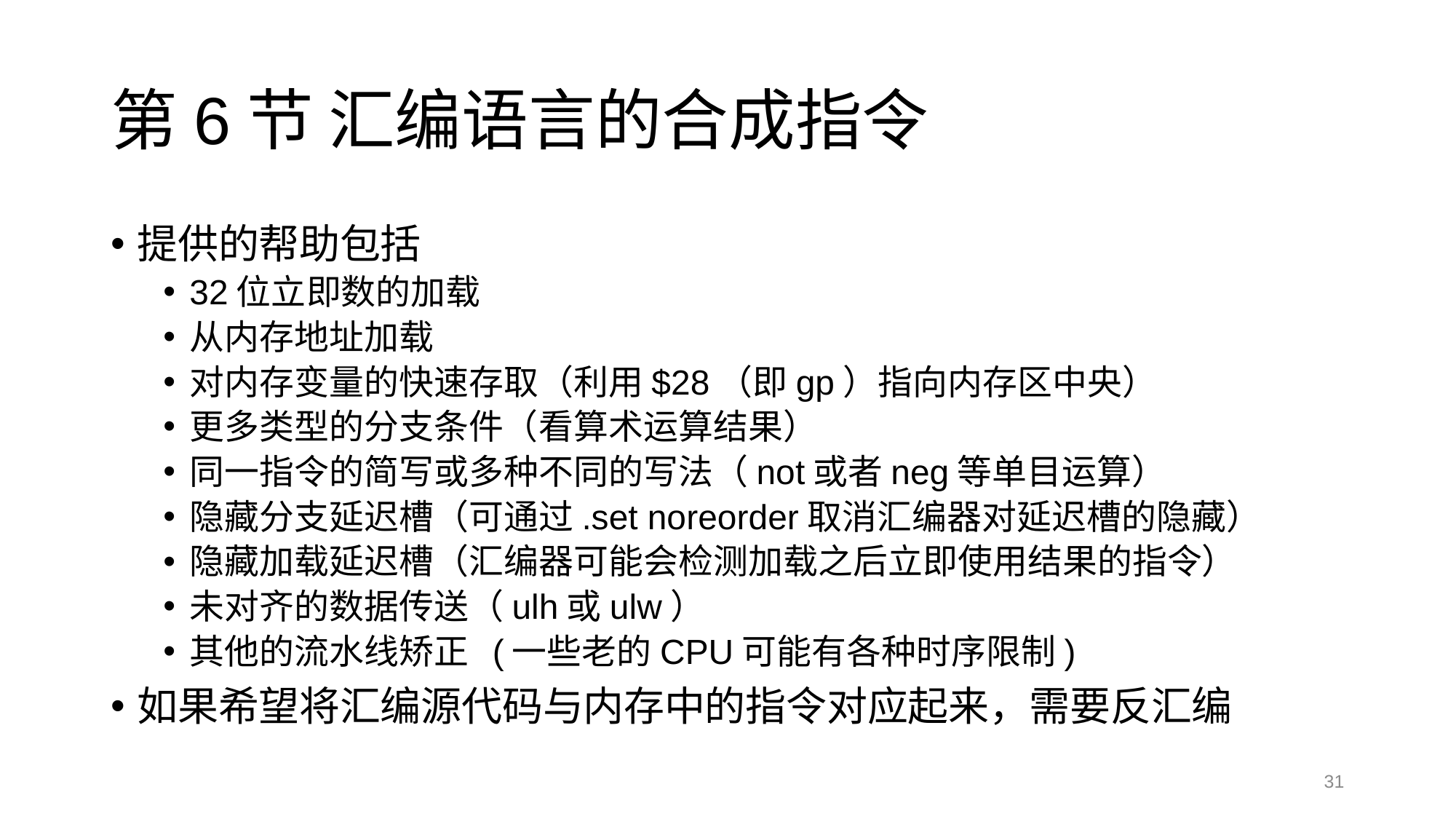

# 第6节 汇编语言的合成指令
提供的帮助包括
32位立即数的加载
从内存地址加载
对内存变量的快速存取（利用$28（即gp）指向内存区中央）
更多类型的分支条件（看算术运算结果）
同一指令的简写或多种不同的写法（not或者neg等单目运算）
隐藏分支延迟槽（可通过.set noreorder取消汇编器对延迟槽的隐藏）
隐藏加载延迟槽（汇编器可能会检测加载之后立即使用结果的指令）
未对齐的数据传送（ulh或ulw）
其他的流水线矫正  (一些老的CPU可能有各种时序限制)
如果希望将汇编源代码与内存中的指令对应起来，需要反汇编
31